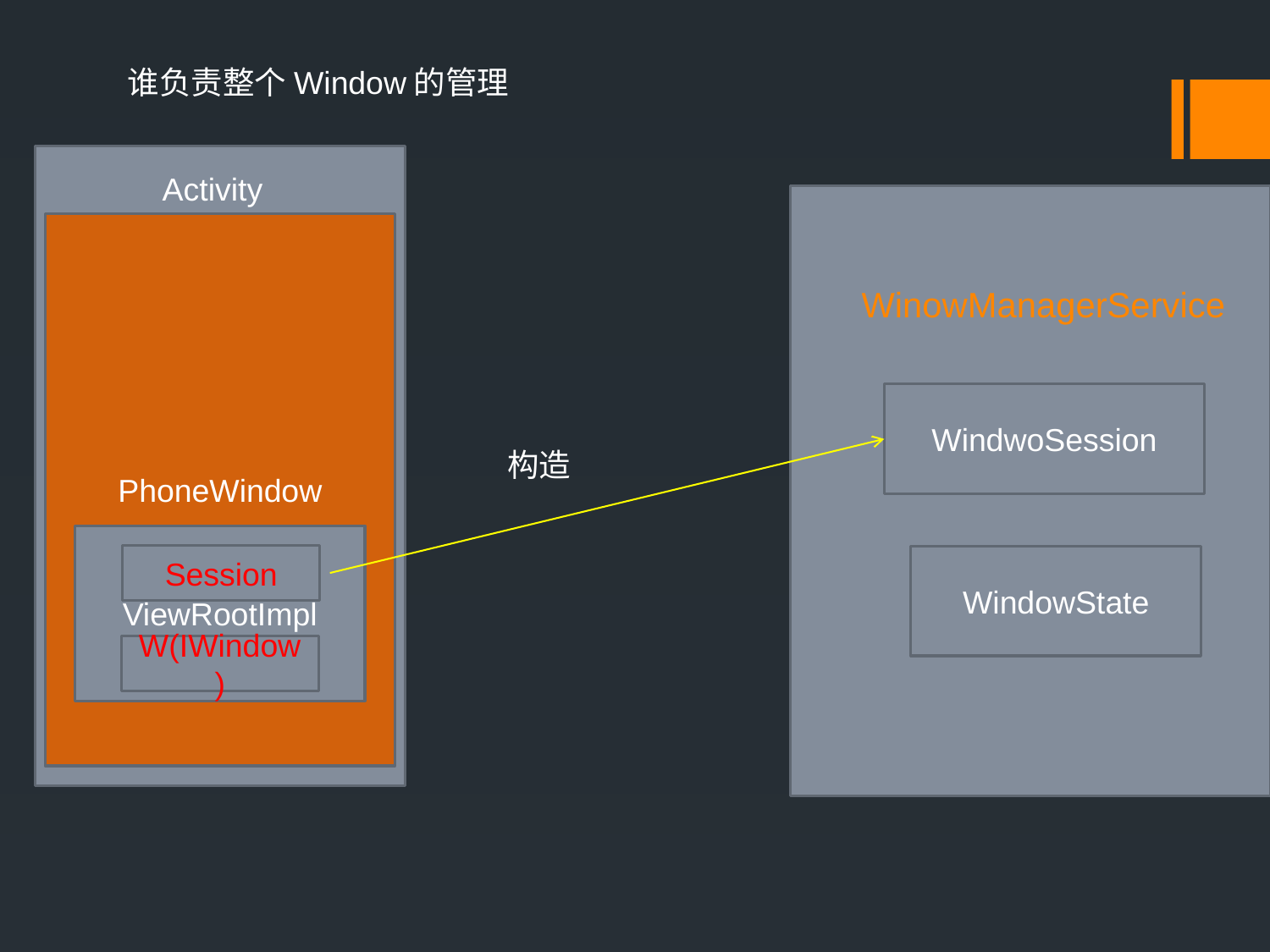

谁负责整个Window的管理

Activity

WinowManagerService
PhoneWindow
WindwoSession
构造
ViewRootImpl
Session
WindowState
W(IWindow)